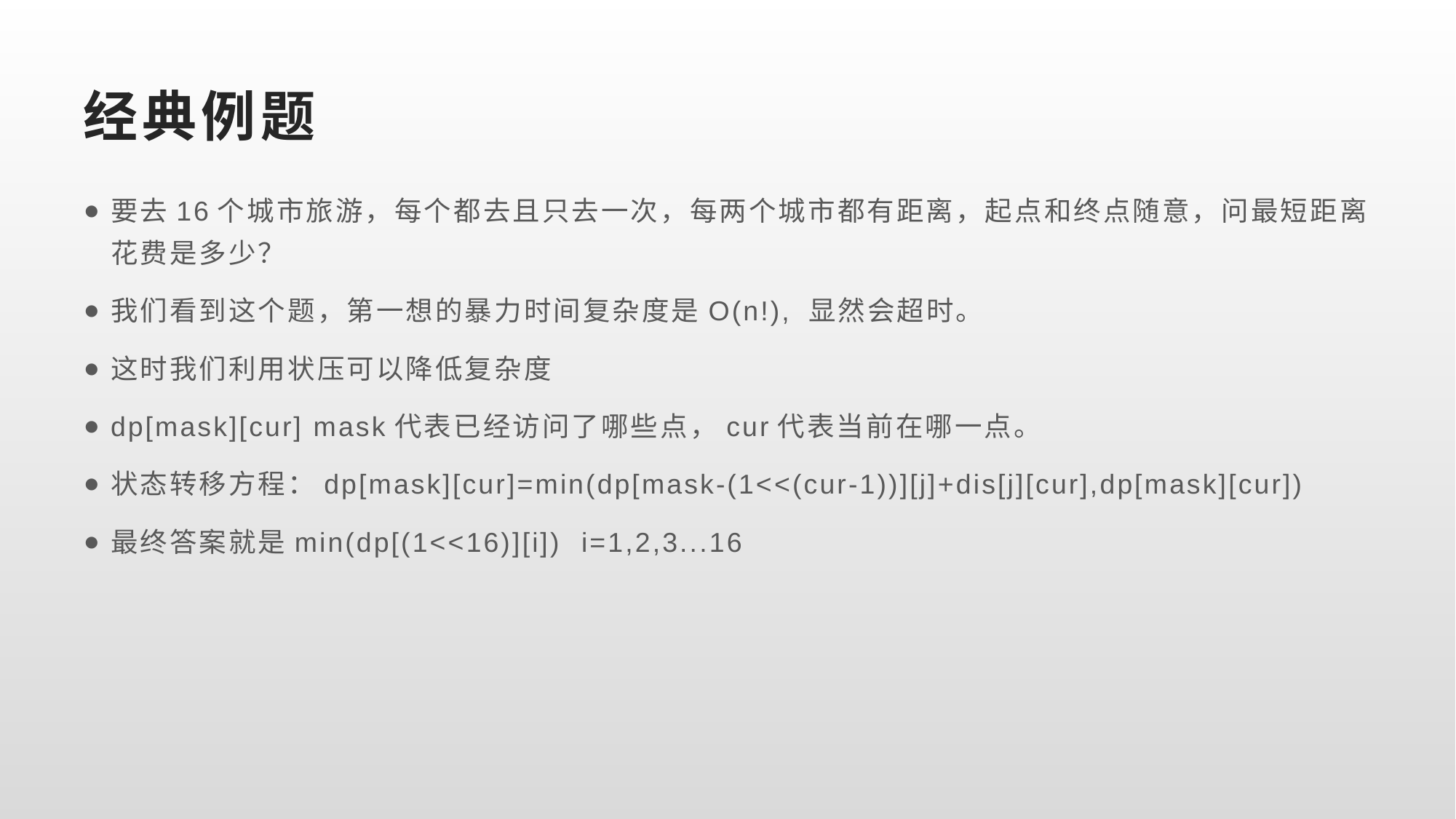

# 经典例题
要去16个城市旅游，每个都去且只去一次，每两个城市都有距离，起点和终点随意，问最短距离花费是多少？
我们看到这个题，第一想的暴力时间复杂度是O(n!), 显然会超时。
这时我们利用状压可以降低复杂度
dp[mask][cur] mask代表已经访问了哪些点，cur代表当前在哪一点。
状态转移方程：dp[mask][cur]=min(dp[mask-(1<<(cur-1))][j]+dis[j][cur],dp[mask][cur])
最终答案就是min(dp[(1<<16)][i])  i=1,2,3...16